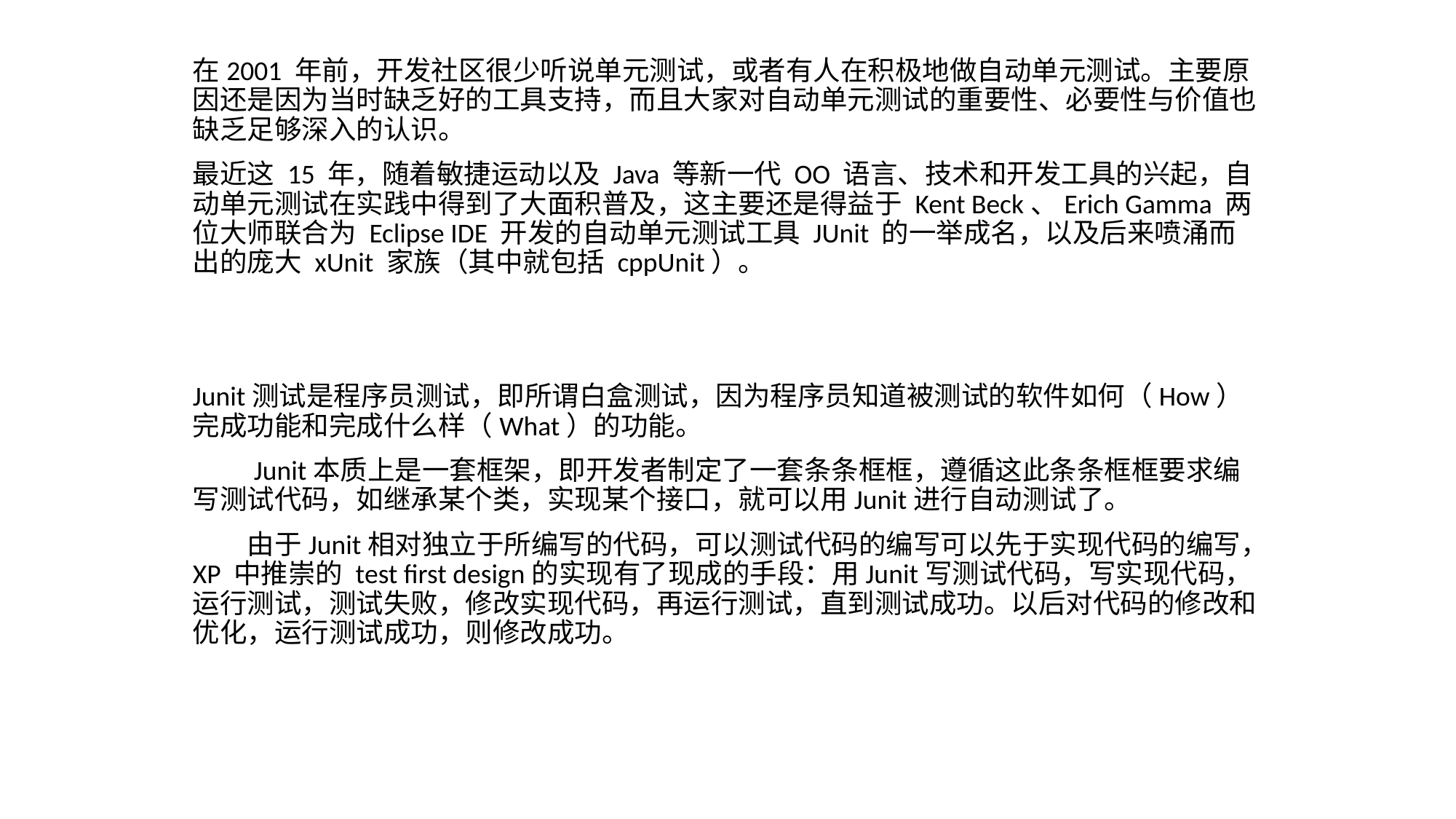

在2001 年前，开发社区很少听说单元测试，或者有人在积极地做自动单元测试。主要原因还是因为当时缺乏好的工具支持，而且大家对自动单元测试的重要性、必要性与价值也缺乏足够深入的认识。
最近这 15 年，随着敏捷运动以及 Java 等新一代 OO 语言、技术和开发工具的兴起，自动单元测试在实践中得到了大面积普及，这主要还是得益于 Kent Beck、Erich Gamma 两位大师联合为 Eclipse IDE 开发的自动单元测试工具 JUnit 的一举成名，以及后来喷涌而出的庞大 xUnit 家族（其中就包括 cppUnit）。

Junit测试是程序员测试，即所谓白盒测试，因为程序员知道被测试的软件如何（How）完成功能和完成什么样（What）的功能。
　　Junit本质上是一套框架，即开发者制定了一套条条框框，遵循这此条条框框要求编写测试代码，如继承某个类，实现某个接口，就可以用Junit进行自动测试了。
　　由于Junit相对独立于所编写的代码，可以测试代码的编写可以先于实现代码的编写，XP 中推崇的 test first design的实现有了现成的手段：用Junit写测试代码，写实现代码，运行测试，测试失败，修改实现代码，再运行测试，直到测试成功。以后对代码的修改和优化，运行测试成功，则修改成功。